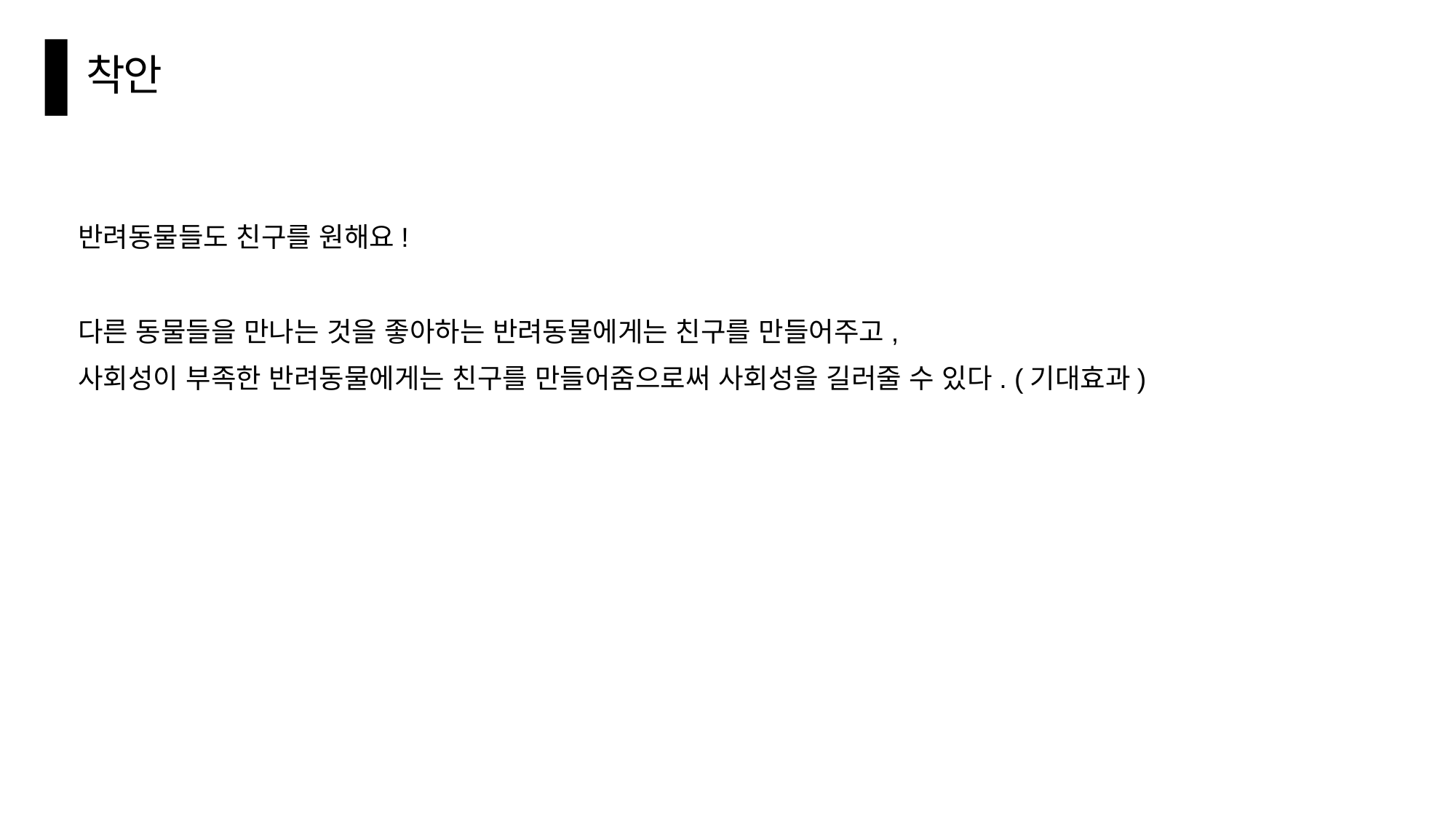

착안

반려동물들도 친구를 원해요!

다른 동물들을 만나는 것을 좋아하는 반려동물에게는 친구를 만들어주고,
사회성이 부족한 반려동물에게는 친구를 만들어줌으로써 사회성을 길러줄 수 있다. (기대효과)